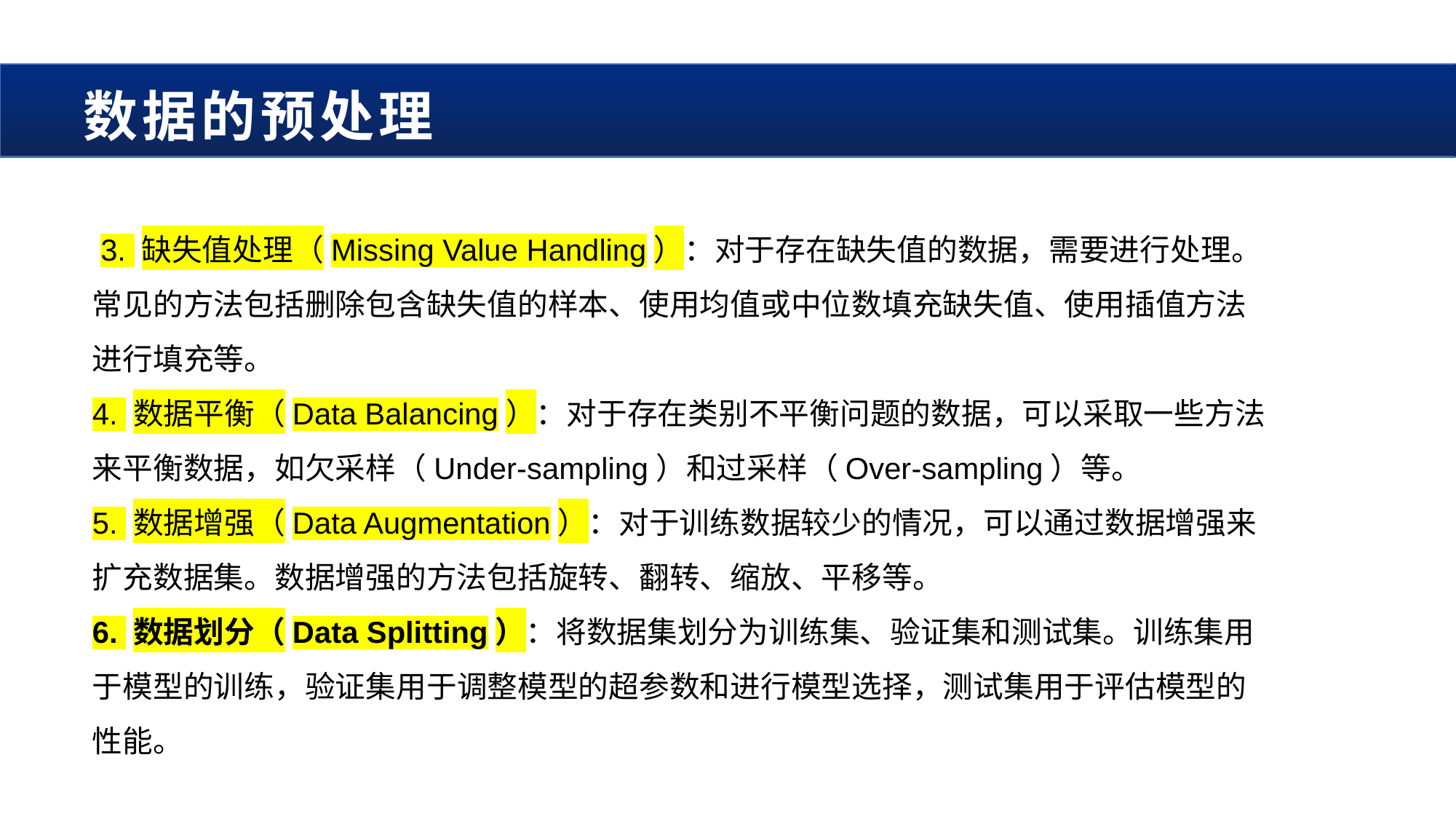

# 数据的预处理
 3. 缺失值处理（Missing Value Handling）：对于存在缺失值的数据，需要进行处理。常见的方法包括删除包含缺失值的样本、使用均值或中位数填充缺失值、使用插值方法进行填充等。
4. 数据平衡（Data Balancing）：对于存在类别不平衡问题的数据，可以采取一些方法来平衡数据，如欠采样（Under-sampling）和过采样（Over-sampling）等。
5. 数据增强（Data Augmentation）：对于训练数据较少的情况，可以通过数据增强来扩充数据集。数据增强的方法包括旋转、翻转、缩放、平移等。
6. 数据划分（Data Splitting）：将数据集划分为训练集、验证集和测试集。训练集用于模型的训练，验证集用于调整模型的超参数和进行模型选择，测试集用于评估模型的性能。